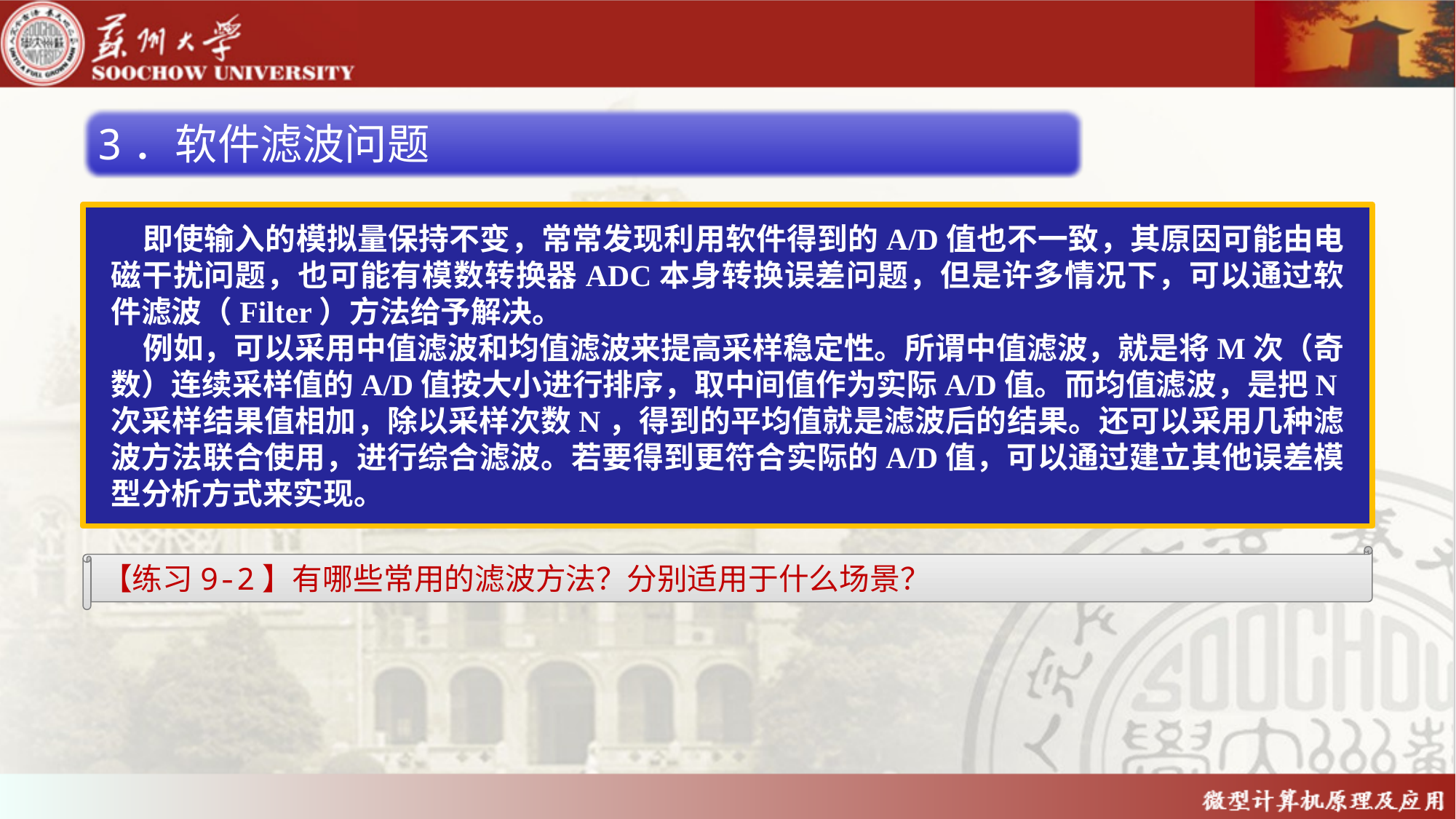

3．软件滤波问题
即使输入的模拟量保持不变，常常发现利用软件得到的A/D值也不一致，其原因可能由电磁干扰问题，也可能有模数转换器ADC本身转换误差问题，但是许多情况下，可以通过软件滤波（Filter）方法给予解决。
例如，可以采用中值滤波和均值滤波来提高采样稳定性。所谓中值滤波，就是将M次（奇数）连续采样值的A/D值按大小进行排序，取中间值作为实际A/D值。而均值滤波，是把N次采样结果值相加，除以采样次数N，得到的平均值就是滤波后的结果。还可以采用几种滤波方法联合使用，进行综合滤波。若要得到更符合实际的A/D值，可以通过建立其他误差模型分析方式来实现。
【练习9-2】有哪些常用的滤波方法？分别适用于什么场景？